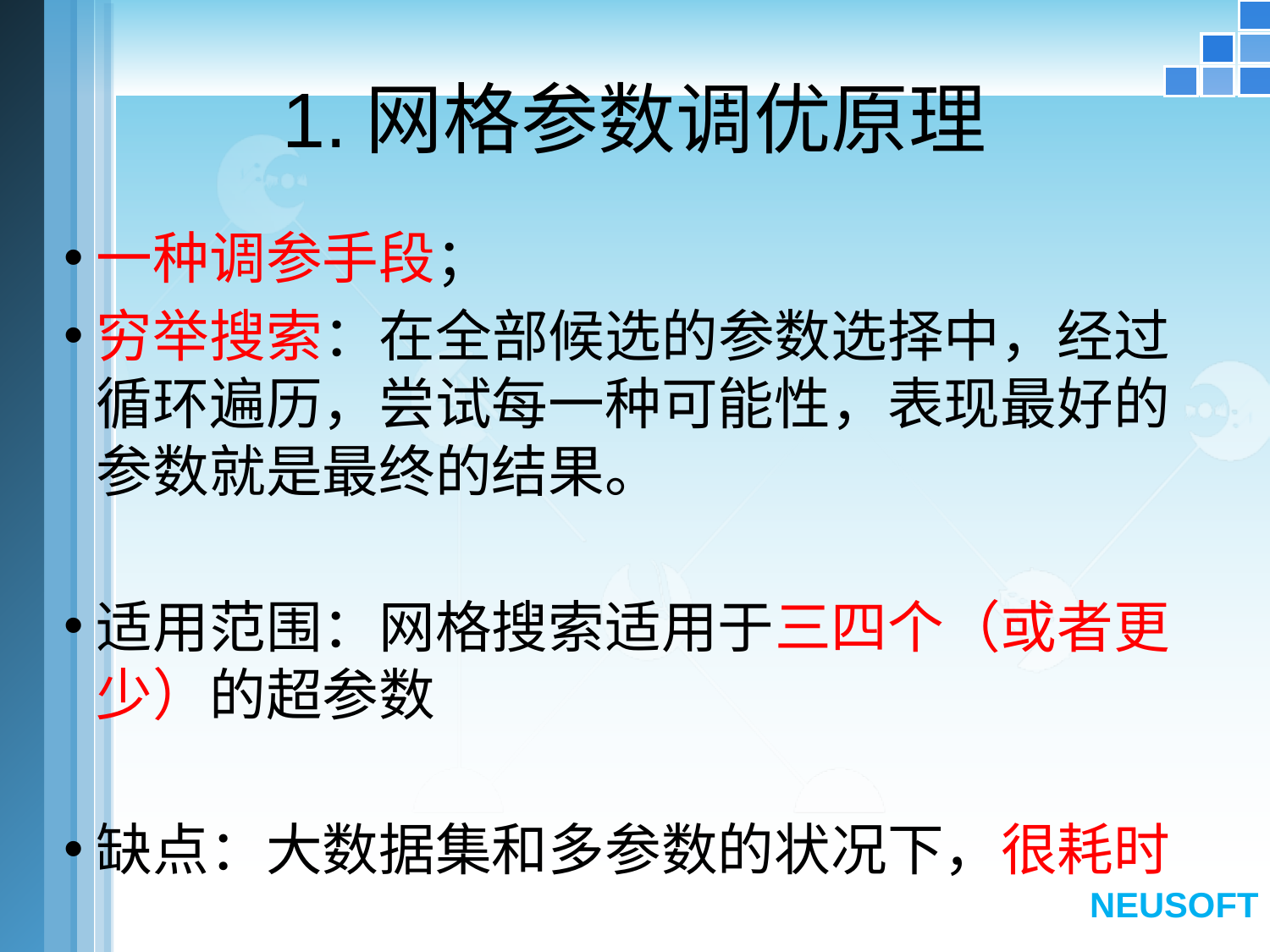

# 1.网格参数调优原理
一种调参手段；
穷举搜索：在全部候选的参数选择中，经过循环遍历，尝试每一种可能性，表现最好的参数就是最终的结果。

适用范围：网格搜索适用于三四个（或者更少）的超参数

缺点：大数据集和多参数的状况下，很耗时